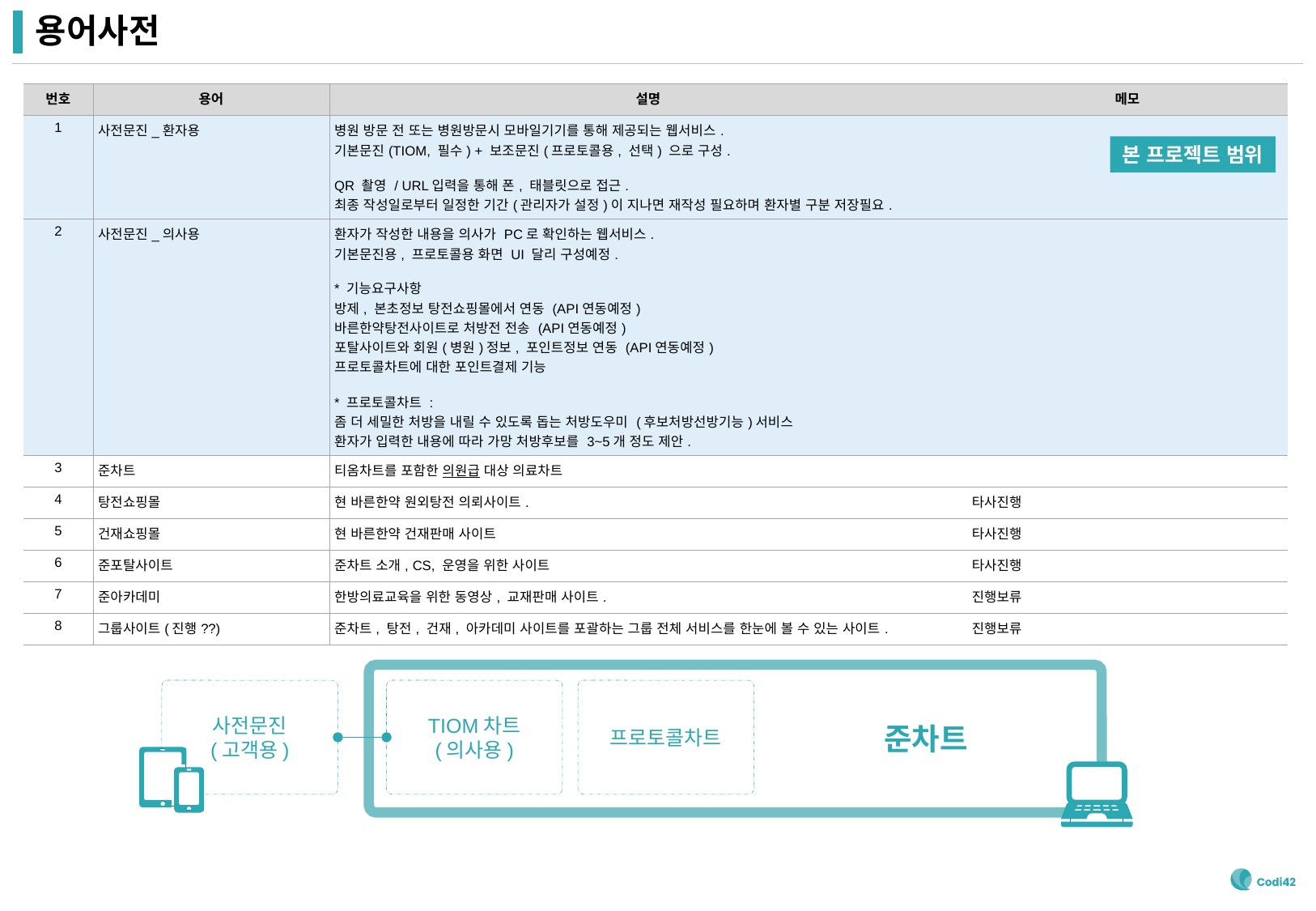

# 용어사전
| 번호 | 용어 | 설명 | 메모 |
| --- | --- | --- | --- |
| 1 | 사전문진\_환자용 | 병원 방문 전 또는 병원방문시 모바일기기를 통해 제공되는 웹서비스. 기본문진(TIOM, 필수) + 보조문진(프로토콜용, 선택) 으로 구성. QR 촬영 / URL입력을 통해 폰, 태블릿으로 접근. 최종 작성일로부터 일정한 기간(관리자가 설정)이 지나면 재작성 필요하며 환자별 구분 저장필요. |  |
| 2 | 사전문진\_의사용 | 환자가 작성한 내용을 의사가 PC로 확인하는 웹서비스. 기본문진용, 프로토콜용 화면 UI 달리 구성예정. \* 기능요구사항 방제, 본초정보 탕전쇼핑몰에서 연동 (API연동예정) 바른한약탕전사이트로 처방전 전송 (API연동예정) 포탈사이트와 회원(병원)정보, 포인트정보 연동 (API연동예정) 프로토콜차트에 대한 포인트결제 기능 \* 프로토콜차트 : 좀 더 세밀한 처방을 내릴 수 있도록 돕는 처방도우미 (후보처방선방기능)서비스 환자가 입력한 내용에 따라 가망 처방후보를 3~5개 정도 제안. |  |
| 3 | 준차트 | 티옴차트를 포함한 의원급 대상 의료차트 |  |
| 4 | 탕전쇼핑몰 | 현 바른한약 원외탕전 의뢰사이트. | 타사진행 |
| 5 | 건재쇼핑몰 | 현 바른한약 건재판매 사이트 | 타사진행 |
| 6 | 준포탈사이트 | 준차트 소개, CS, 운영을 위한 사이트 | 타사진행 |
| 7 | 준아카데미 | 한방의료교육을 위한 동영상, 교재판매 사이트. | 진행보류 |
| 8 | 그룹사이트(진행??) | 준차트, 탕전, 건재, 아카데미 사이트를 포괄하는 그룹 전체 서비스를 한눈에 볼 수 있는 사이트. | 진행보류 |
본 프로젝트 범위

사전문진
(고객용)
TIOM차트
(의사용)
프로토콜차트
준차트